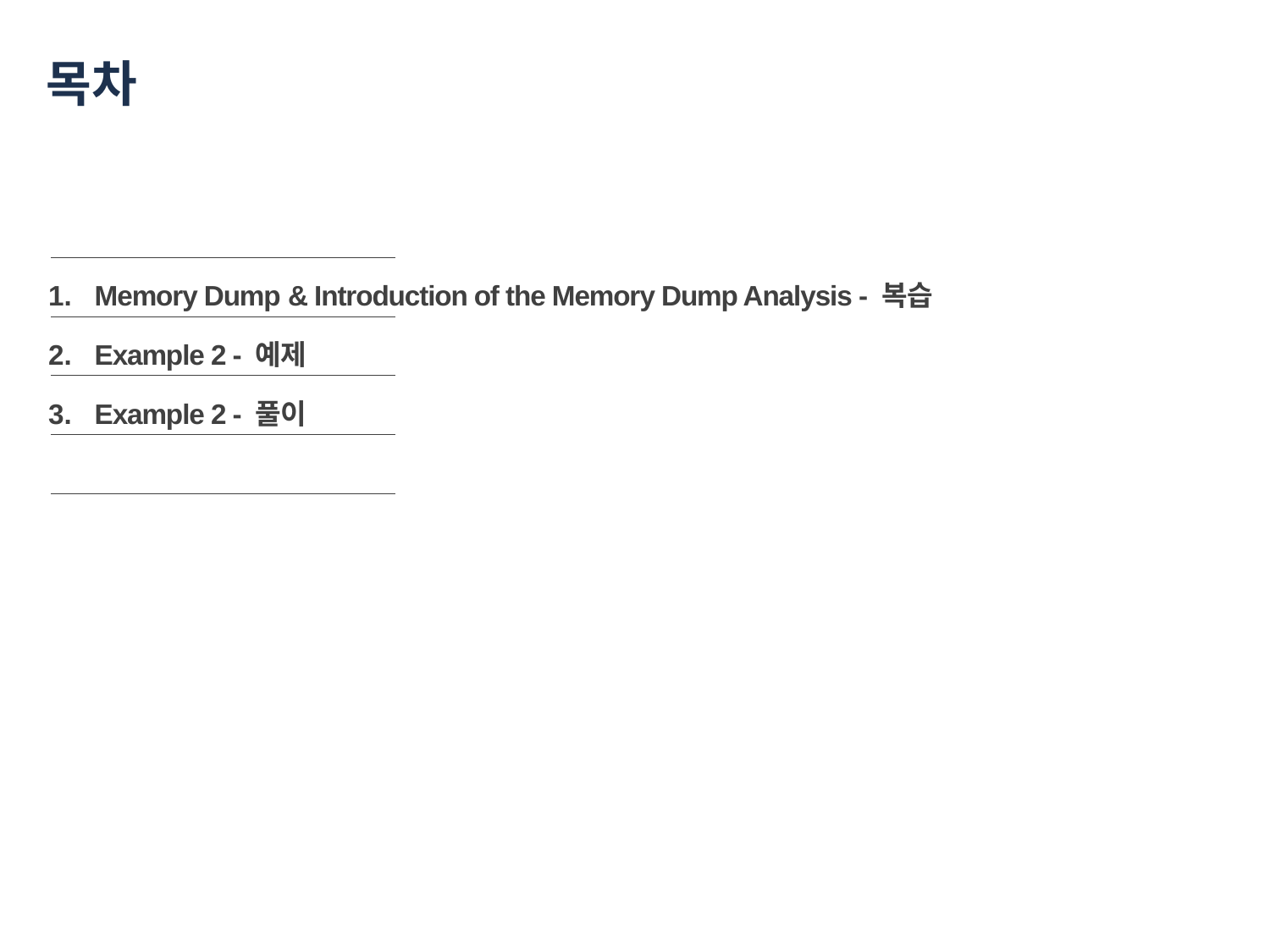

# 목차
Memory Dump & Introduction of the Memory Dump Analysis - 복습
Example 2 - 예제
Example 2 - 풀이